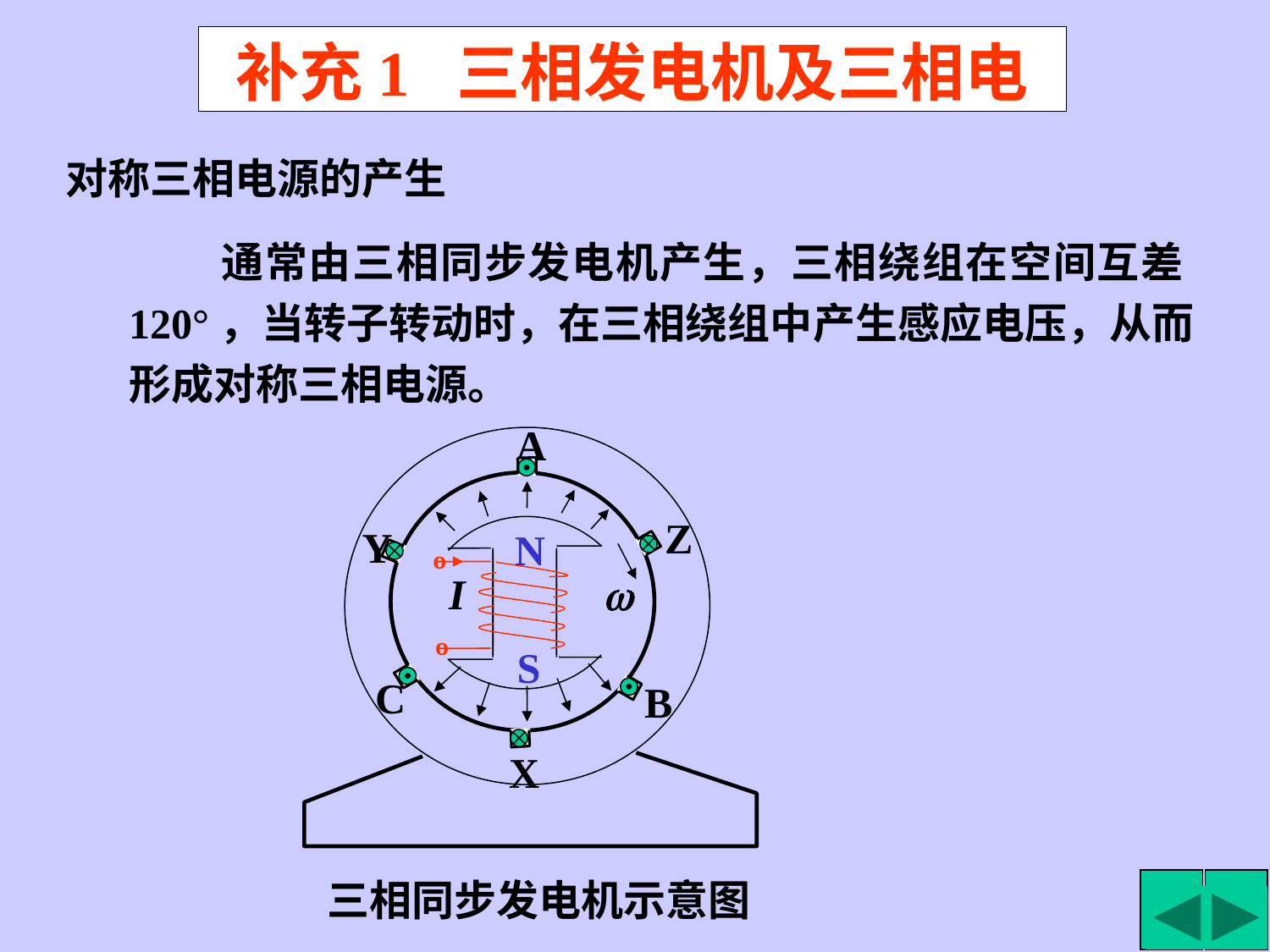

# 补充1  三相发电机及三相电
对称三相电源的产生
通常由三相同步发电机产生，三相绕组在空间互差120°，当转子转动时，在三相绕组中产生感应电压，从而形成对称三相电源。
A

Z

Y
N

º

I
ω

º

S

C

B

X

三相同步发电机示意图